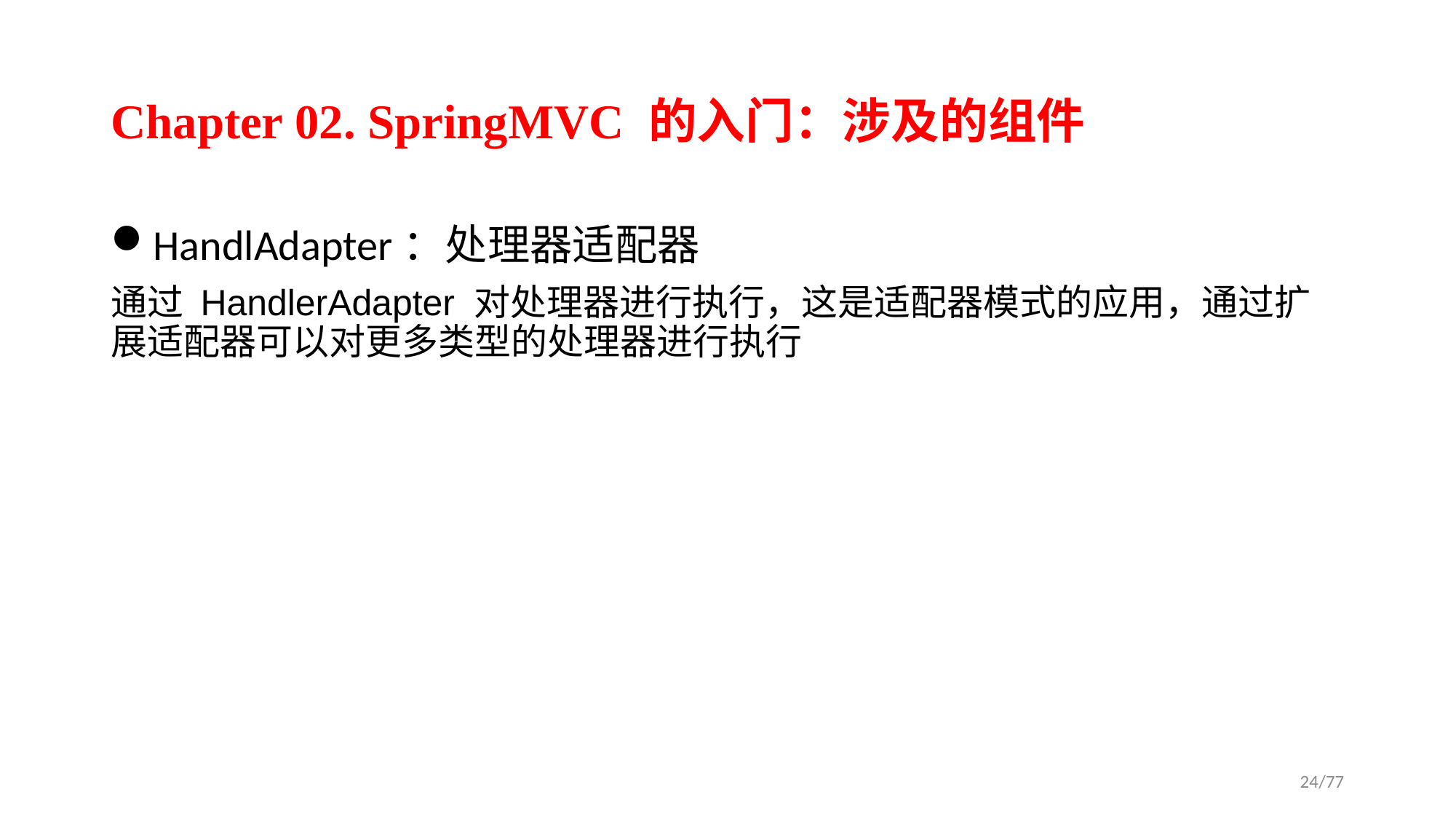

# Chapter 02. SpringMVC 的入门：涉及的组件
HandlAdapter：处理器适配器
通过 HandlerAdapter 对处理器进行执行，这是适配器模式的应用，通过扩展适配器可以对更多类型的处理器进行执行
24